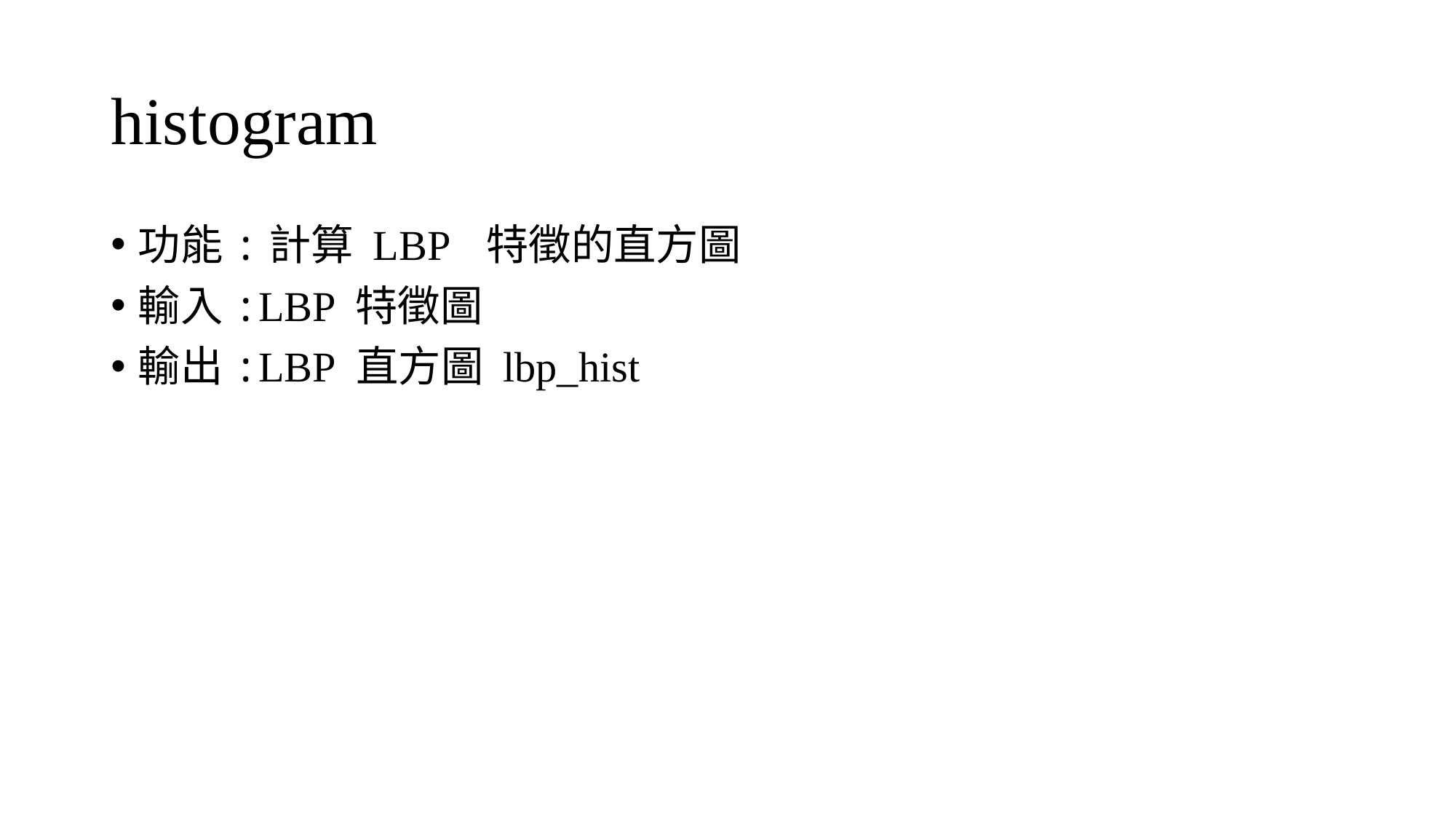

# histogram
功能:計算 LBP 特徵的直方圖
輸入:LBP 特徵圖
輸出:LBP 直方圖 lbp_hist